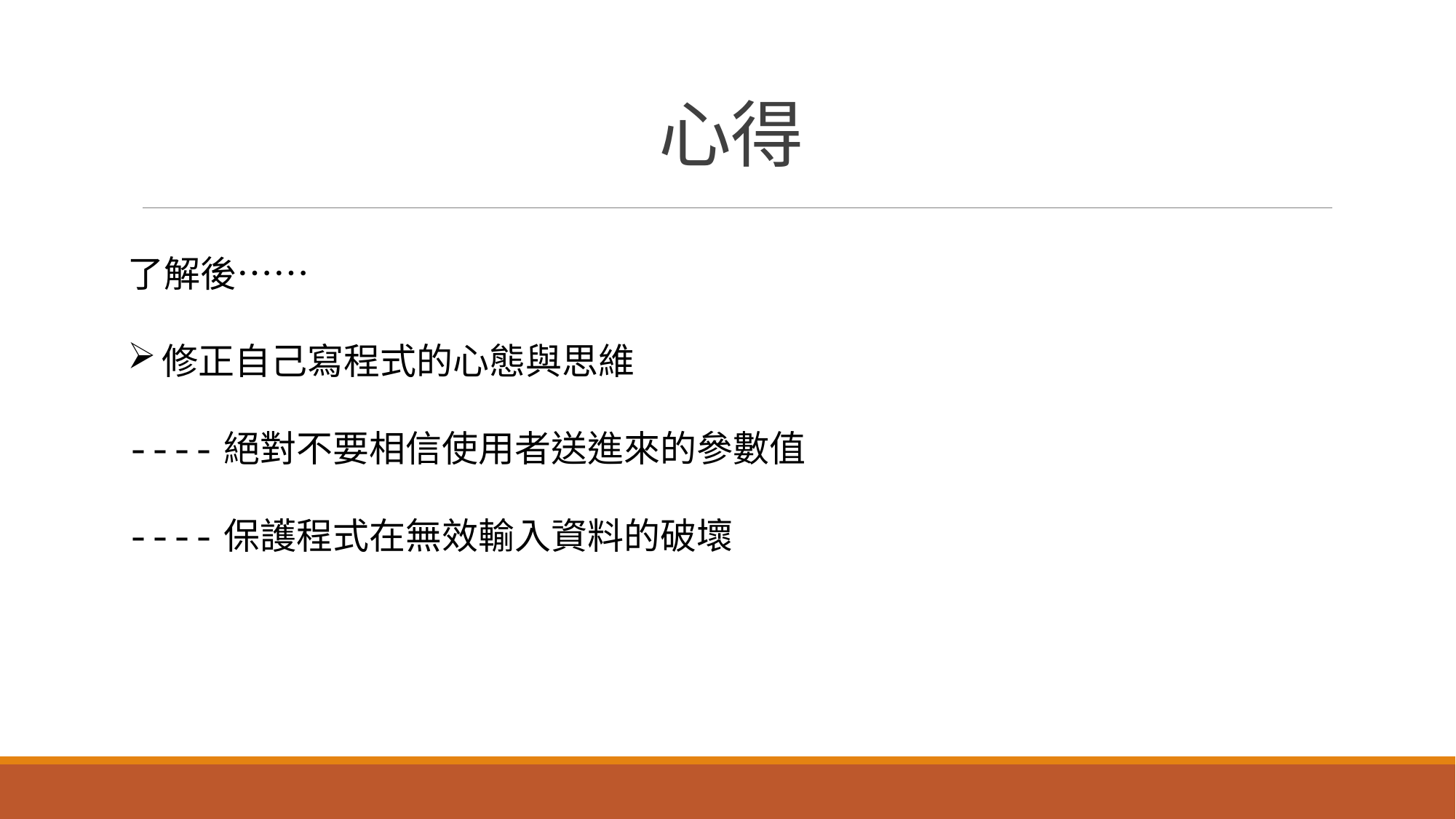

# 心得
了解後……

修正自己寫程式的心態與思維

----絕對不要相信使用者送進來的參數值

----保護程式在無效輸入資料的破壞